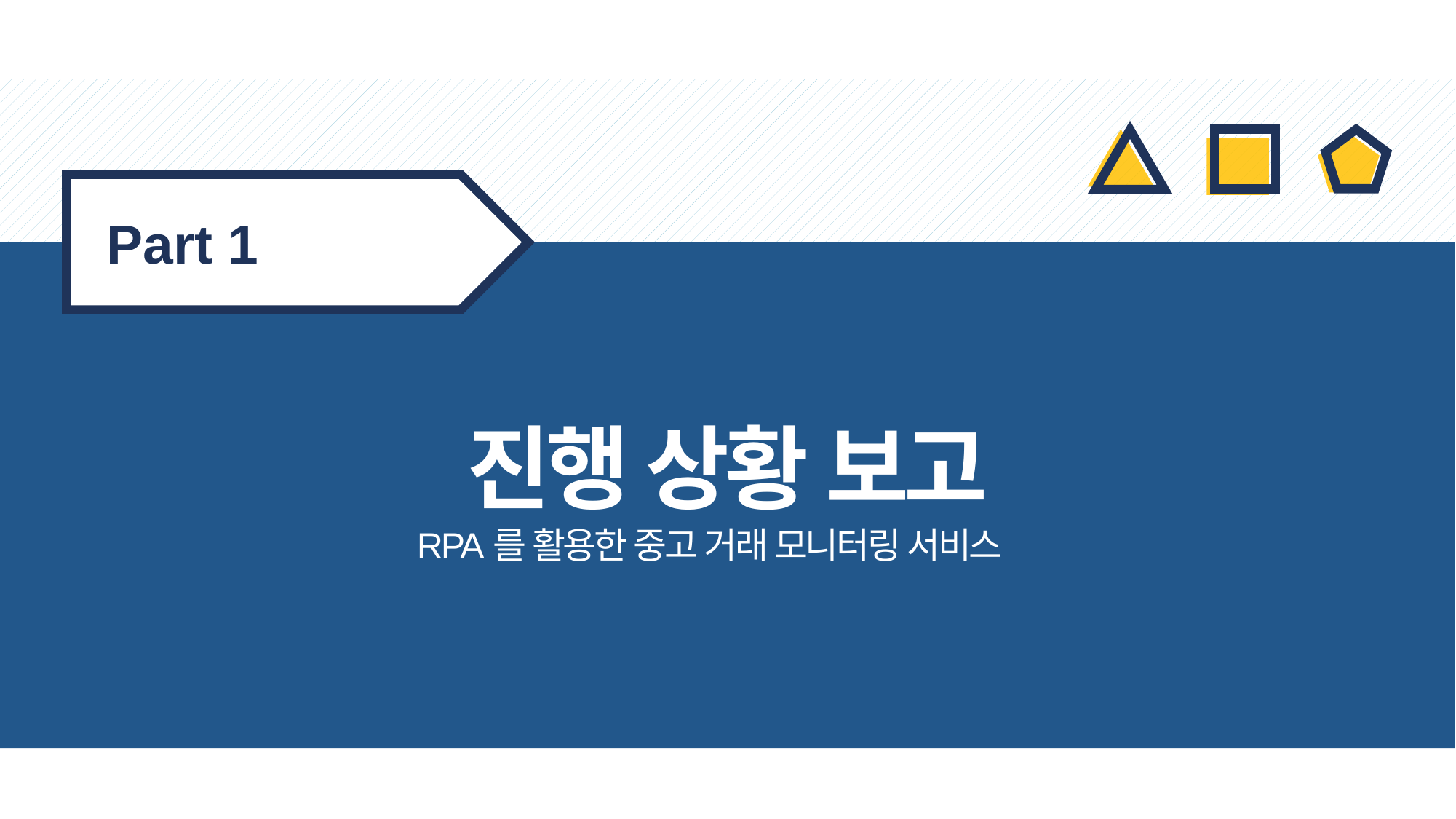

Part 1

진행 상황 보고
RPA를 활용한 중고 거래 모니터링 서비스